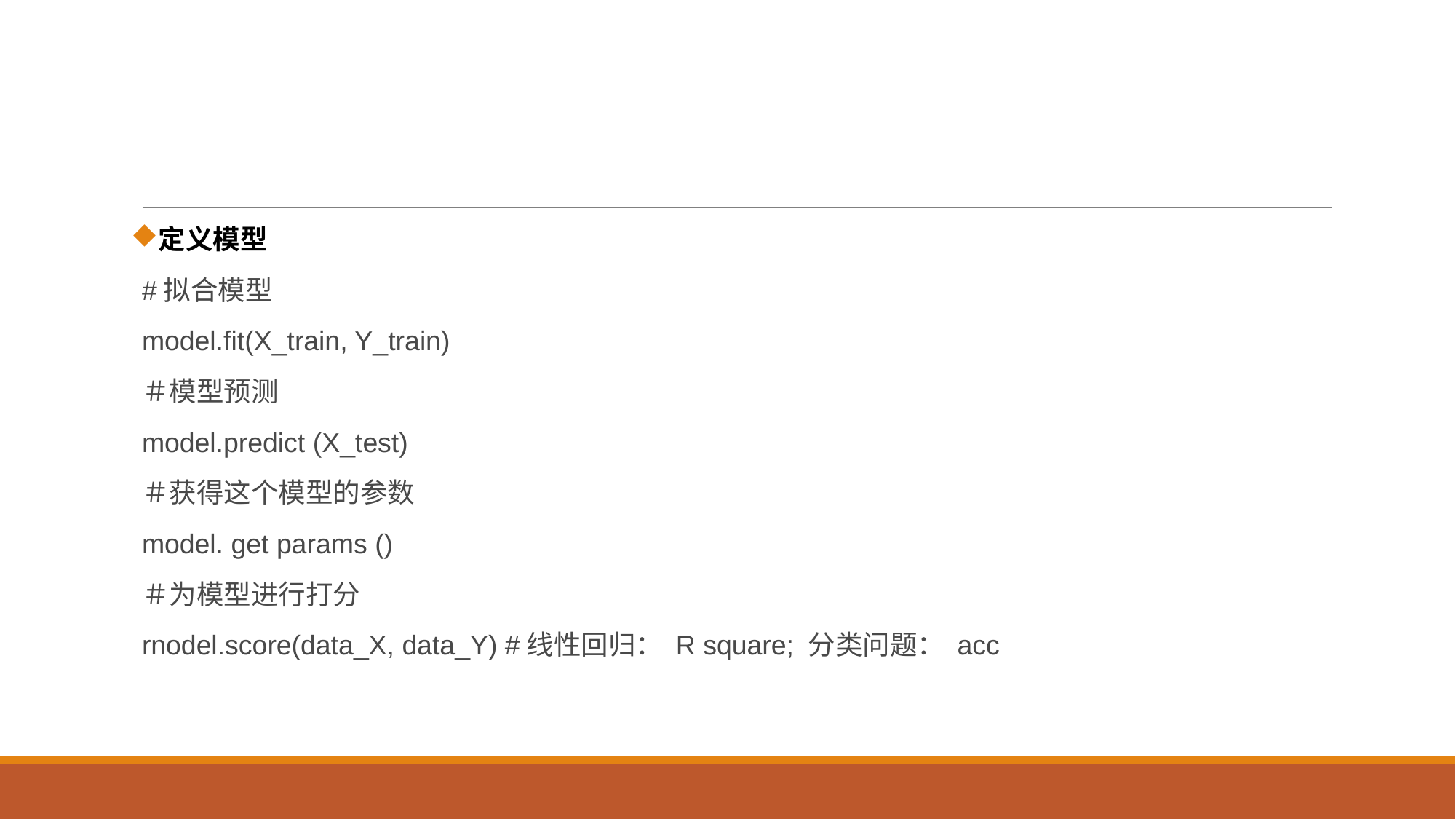

#
定义模型
#拟合模型
model.fit(X_train, Y_train)
＃模型预测
model.predict (X_test)
＃获得这个模型的参数
model. get params ()
＃为模型进行打分
rnodel.score(data_X, data_Y) #线性回归： R square; 分类问题： acc